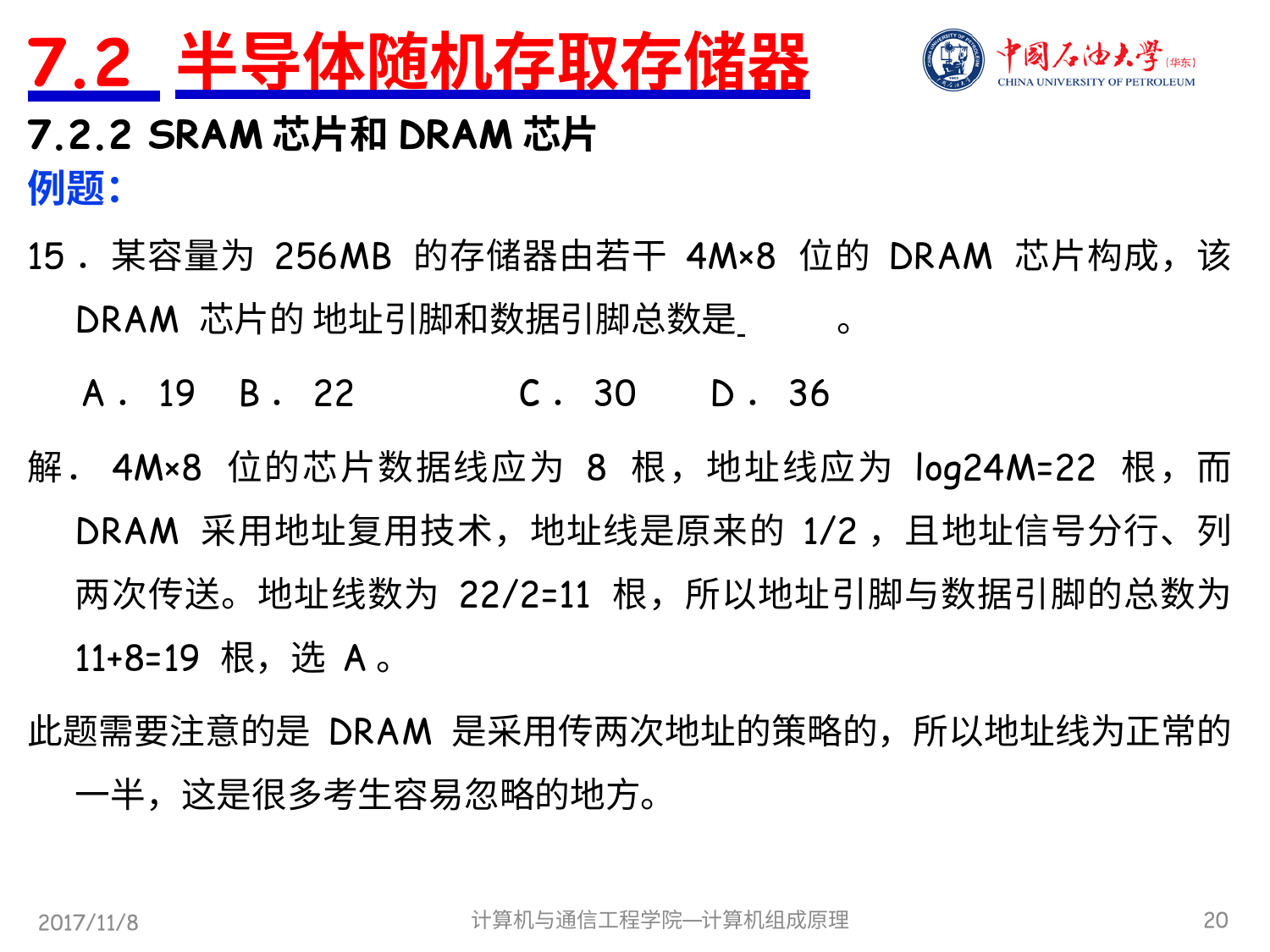

# 7.2 半导体随机存取存储器
7.2.2 SRAM芯片和DRAM芯片
例题：
15．某容量为 256MB 的存储器由若干 4M×8 位的 DRAM 芯片构成，该 DRAM 芯片的 地址引脚和数据引脚总数是 	。
     A．19    B．22	      C．30	D．36
解．4M×8 位的芯片数据线应为 8 根，地址线应为 log24M=22 根，而 DRAM 采用地址复用技术，地址线是原来的 1/2，且地址信号分行、列两次传送。地址线数为 22/2=11 根，所以地址引脚与数据引脚的总数为 11+8=19 根，选 A。
此题需要注意的是 DRAM 是采用传两次地址的策略的，所以地址线为正常的一半，这是很多考生容易忽略的地方。
计算机与通信工程学院—计算机组成原理
20
2017/11/8